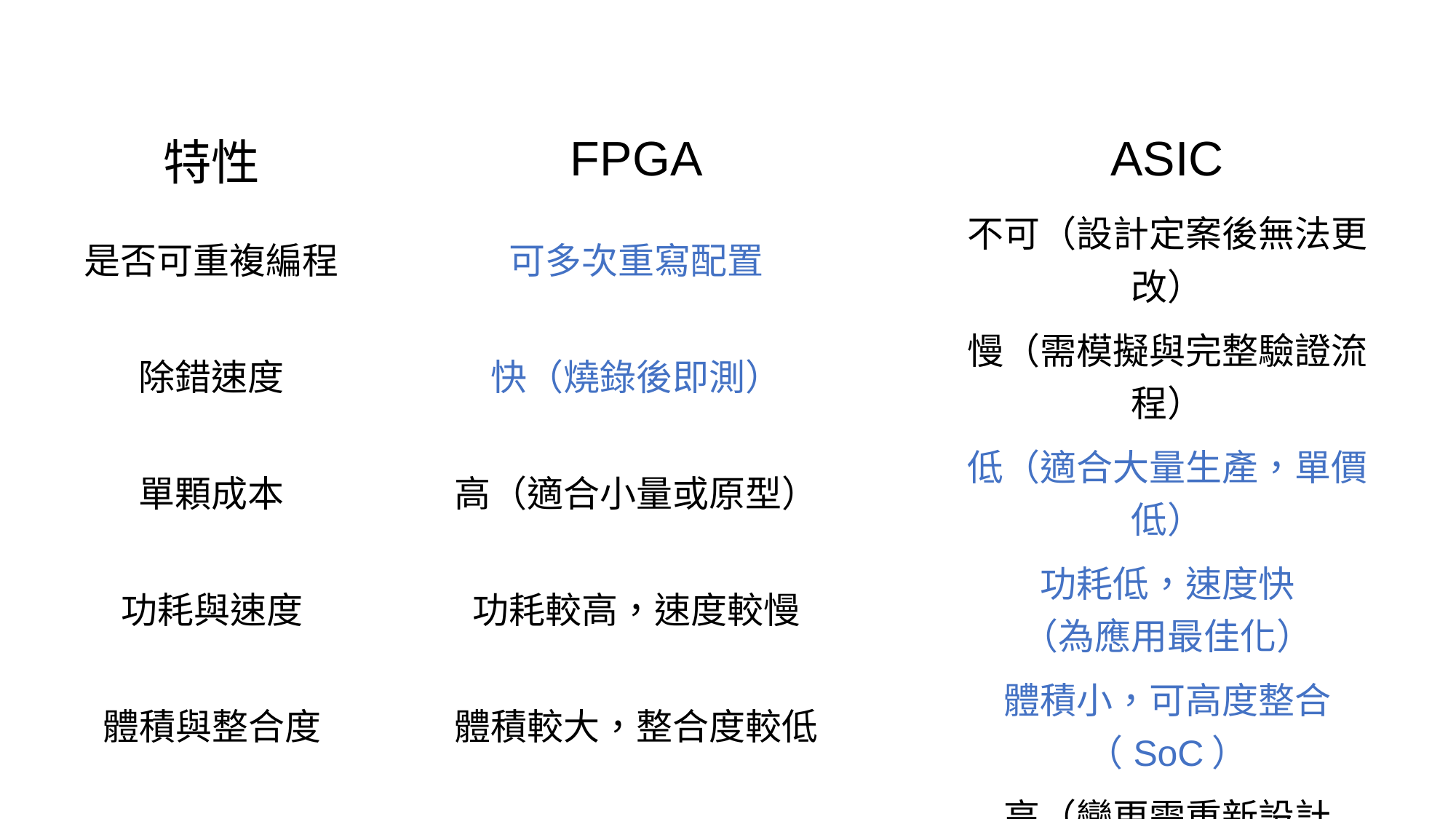

| 特性 | FPGA | ASIC |
| --- | --- | --- |
| 是否可重複編程 | 可多次重寫配置 | 不可（設計定案後無法更改） |
| 除錯速度 | 快（燒錄後即測） | 慢（需模擬與完整驗證流程） |
| 單顆成本 | 高（適合小量或原型） | 低（適合大量生產，單價低） |
| 功耗與速度 | 功耗較高，速度較慢 | 功耗低，速度快 （為應用最佳化） |
| 體積與整合度 | 體積較大，整合度較低 | 體積小，可高度整合（SoC） |
| 變更代價 | 低（可修改設計重新下載） | 高（變更需重新設計 、流片、製造） |
| 適合時機 | 原型開發、學術研究、 小量客製產品 | 大量生產、產品定型、成本與效能優化需求明確時使用 |